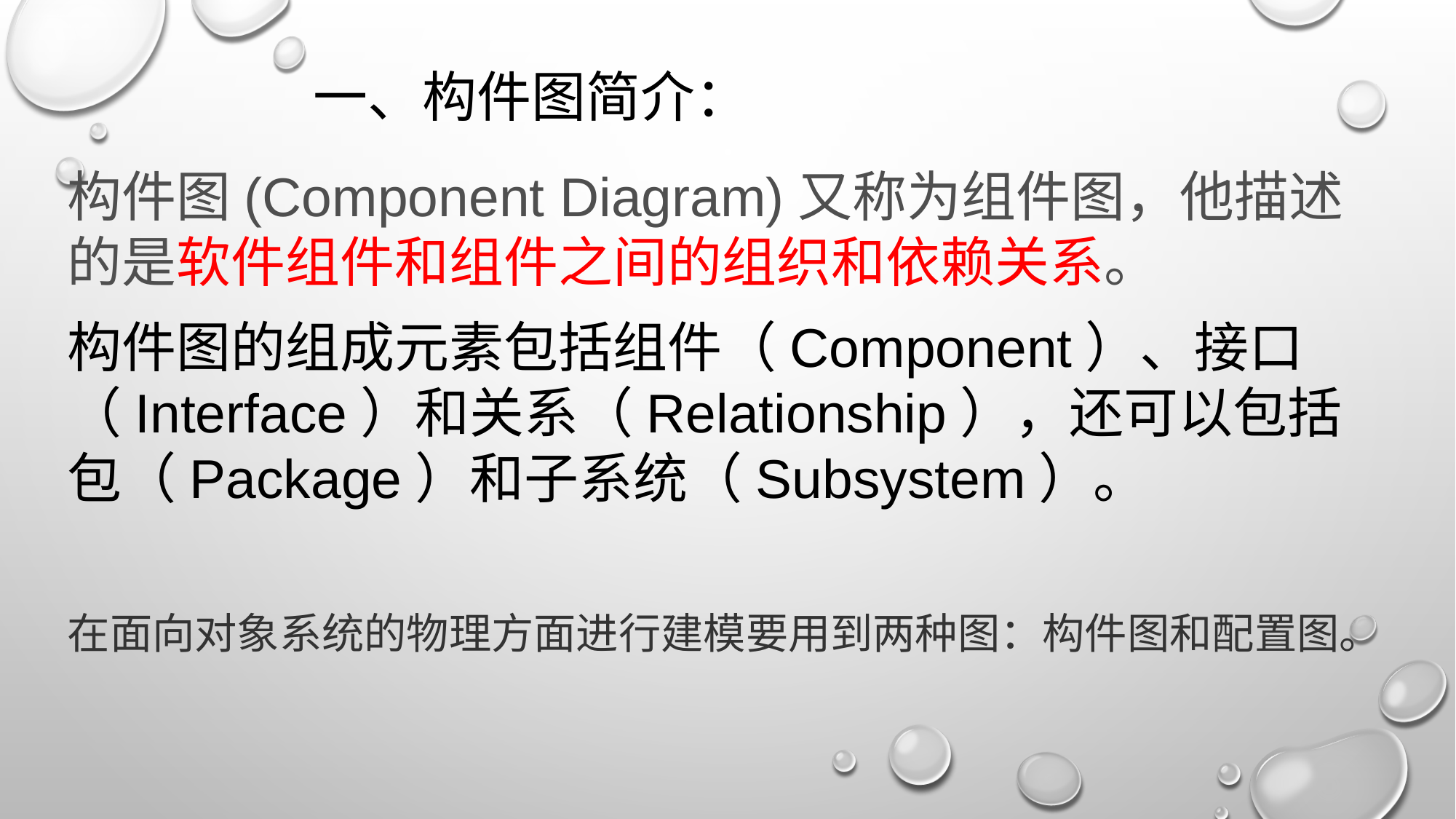

一、构件图简介：
构件图(Component Diagram)又称为组件图，他描述的是软件组件和组件之间的组织和依赖关系。
构件图的组成元素包括组件（Component）、接口（Interface）和关系（Relationship），还可以包括包（Package）和子系统（Subsystem）。

在面向对象系统的物理方面进行建模要用到两种图：构件图和配置图。